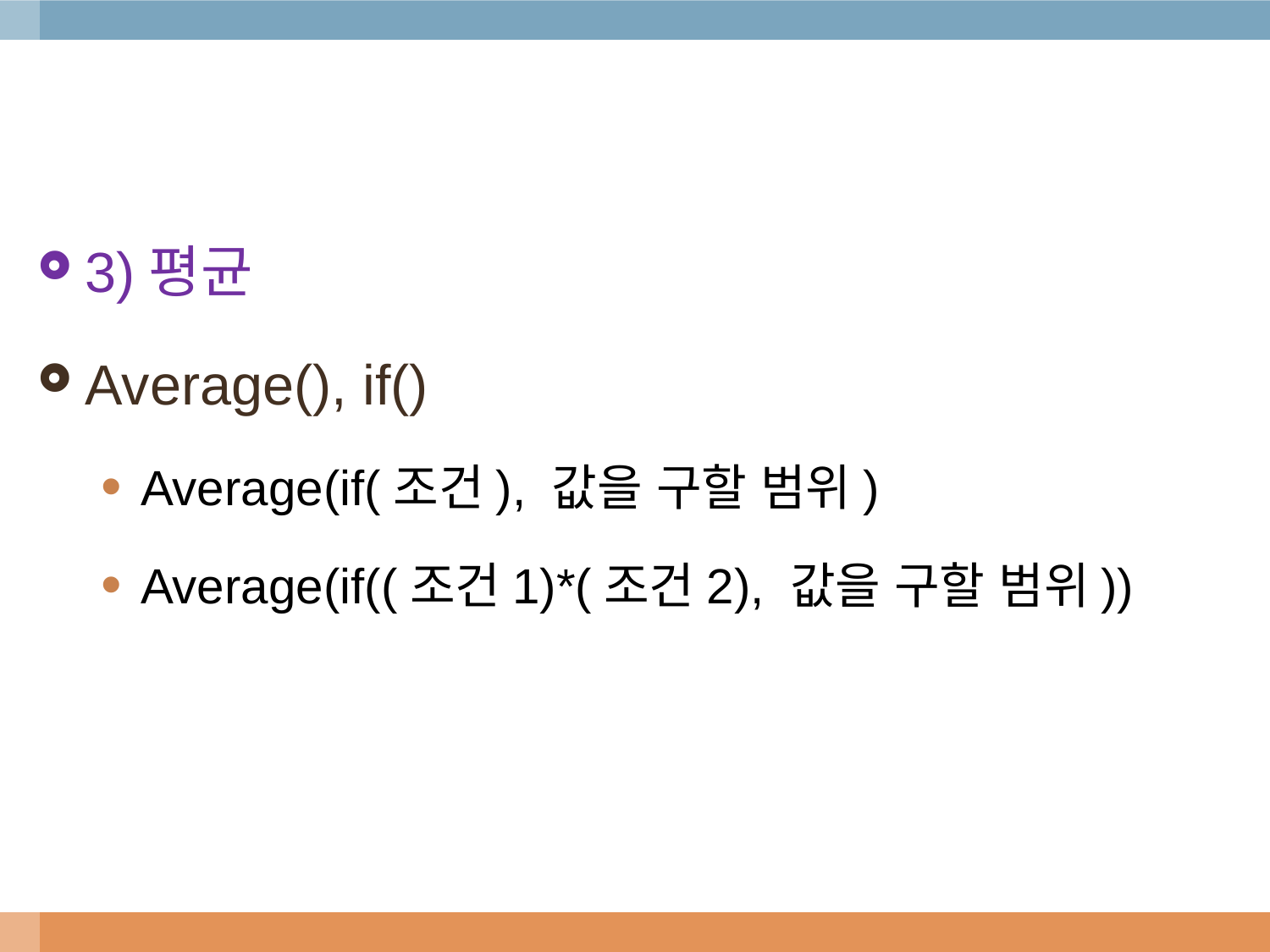

#
3)평균
Average(), if()
Average(if(조건), 값을 구할 범위)
Average(if((조건1)*(조건2), 값을 구할 범위))